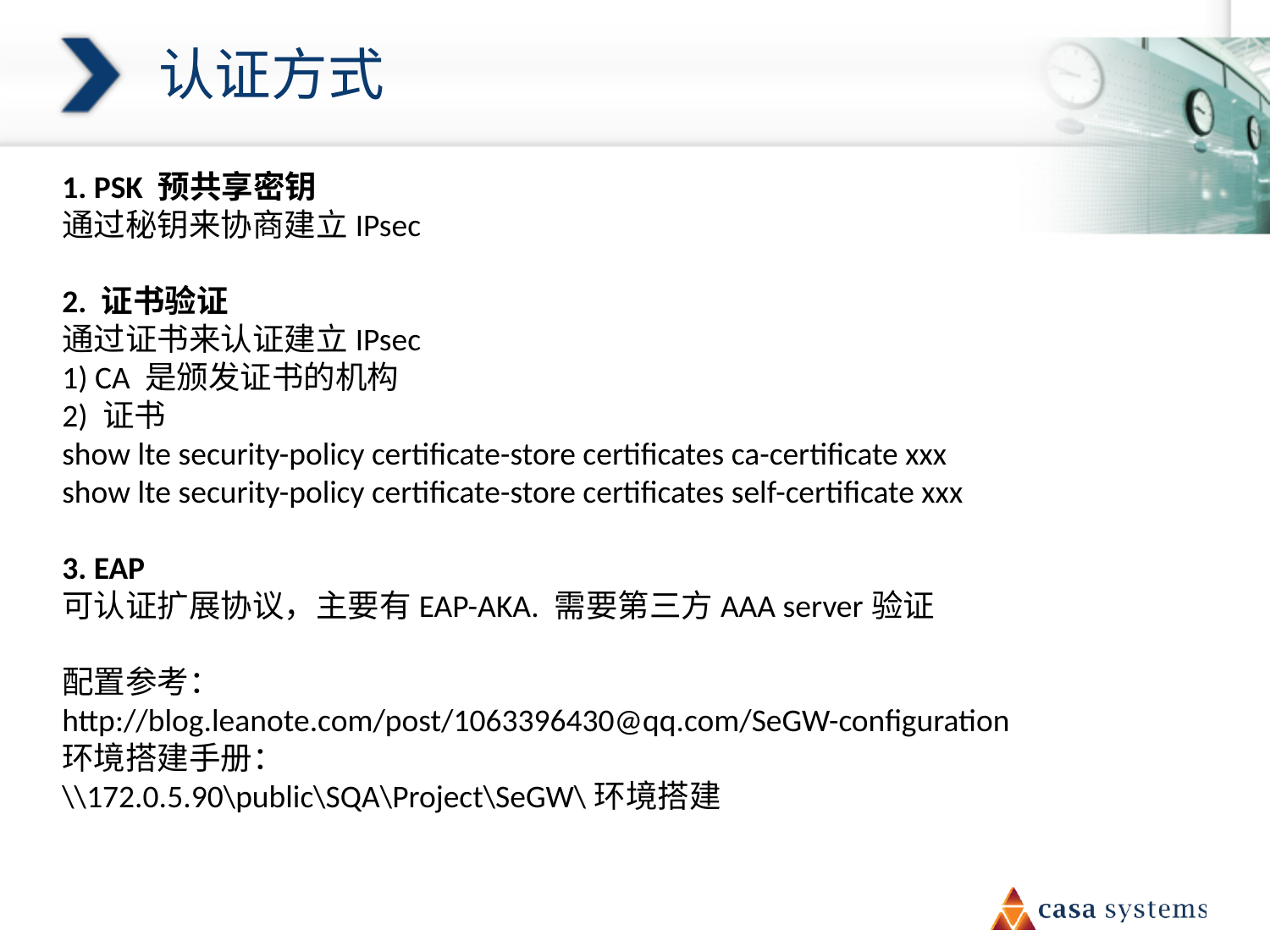

# 认证方式

1. PSK 预共享密钥
通过秘钥来协商建立IPsec

2. 证书验证
通过证书来认证建立IPsec
1) CA 是颁发证书的机构
2) 证书
show lte security-policy certificate-store certificates ca-certificate xxx
show lte security-policy certificate-store certificates self-certificate xxx

3. EAP
可认证扩展协议，主要有EAP-AKA. 需要第三方AAA server验证

配置参考：
http://blog.leanote.com/post/1063396430@qq.com/SeGW-configuration
环境搭建手册：
\\172.0.5.90\public\SQA\Project\SeGW\环境搭建